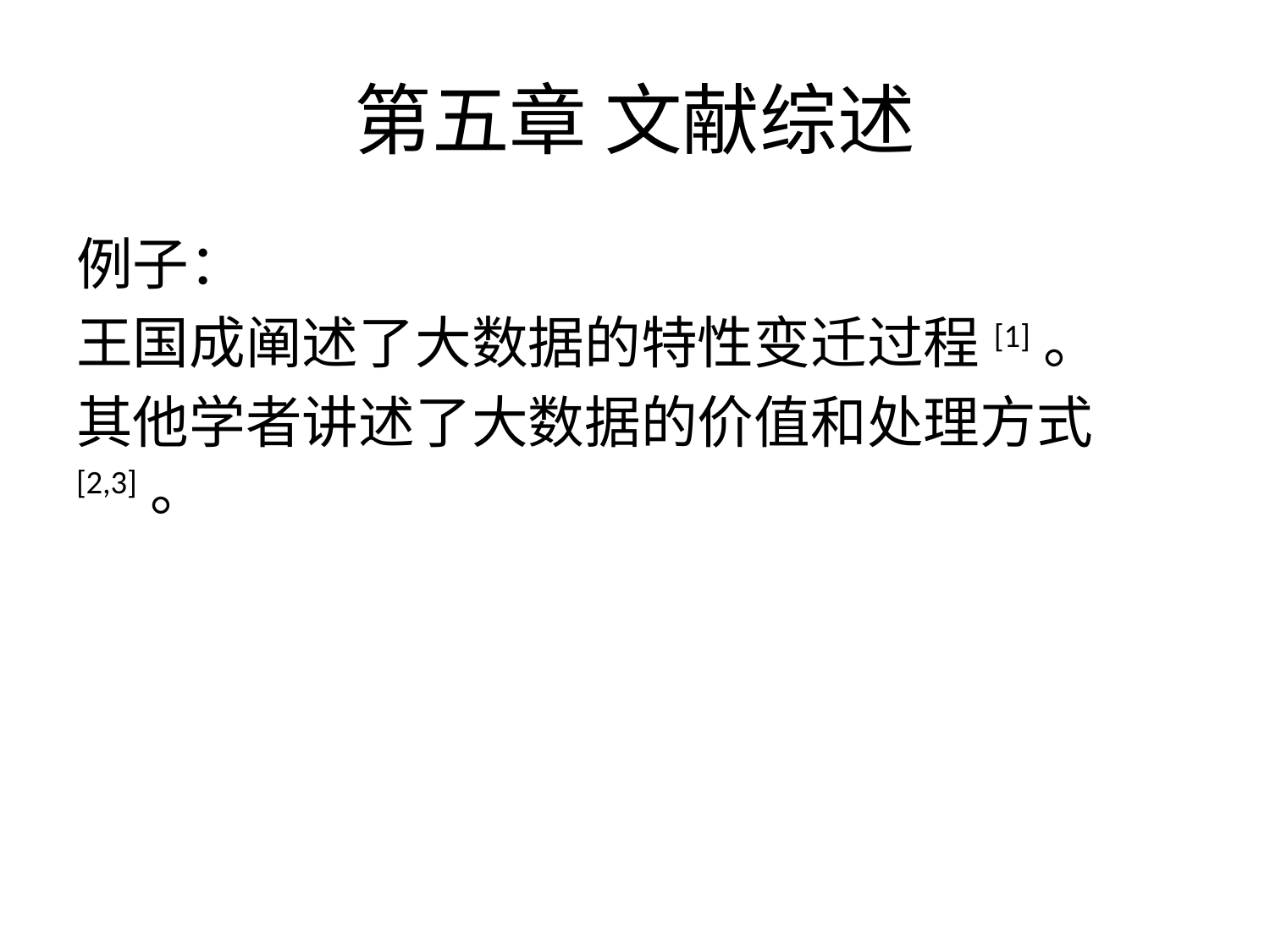

# 第五章 文献综述
例子：
王国成阐述了大数据的特性变迁过程[1]。
其他学者讲述了大数据的价值和处理方式[2,3]。